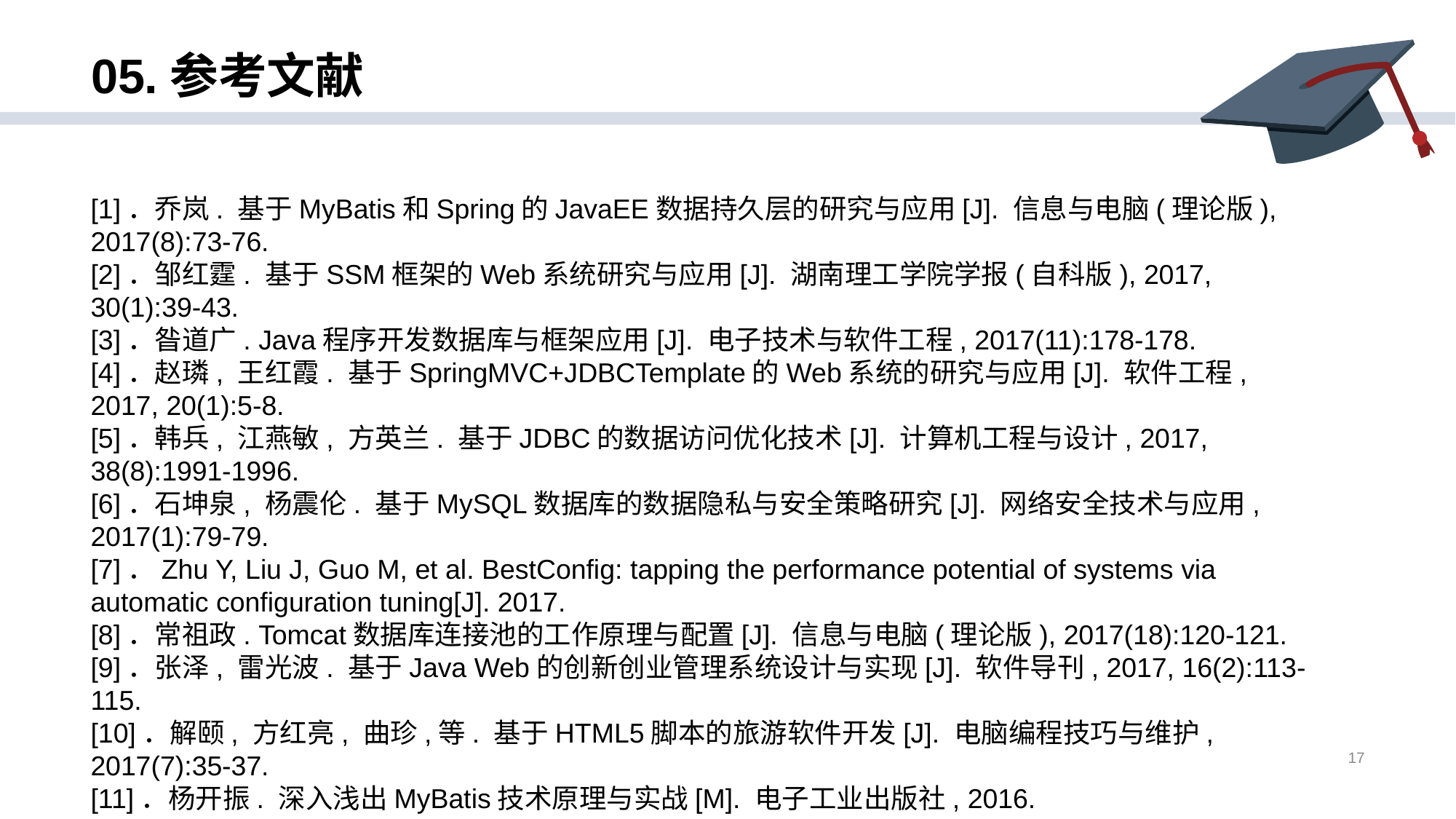

# 05.参考文献
[1]．乔岚. 基于MyBatis和Spring的JavaEE数据持久层的研究与应用[J]. 信息与电脑(理论版), 2017(8):73-76.
[2]．邹红霆. 基于SSM框架的Web系统研究与应用[J]. 湖南理工学院学报(自科版), 2017, 30(1):39-43.
[3]．昝道广. Java程序开发数据库与框架应用[J]. 电子技术与软件工程, 2017(11):178-178.
[4]．赵璘, 王红霞. 基于SpringMVC+JDBCTemplate的Web系统的研究与应用[J]. 软件工程, 2017, 20(1):5-8.
[5]．韩兵, 江燕敏, 方英兰. 基于JDBC的数据访问优化技术[J]. 计算机工程与设计, 2017, 38(8):1991-1996.
[6]．石坤泉, 杨震伦. 基于MySQL数据库的数据隐私与安全策略研究[J]. 网络安全技术与应用, 2017(1):79-79.
[7]．Zhu Y, Liu J, Guo M, et al. BestConfig: tapping the performance potential of systems via automatic configuration tuning[J]. 2017.
[8]．常祖政. Tomcat数据库连接池的工作原理与配置[J]. 信息与电脑(理论版), 2017(18):120-121.
[9]．张泽, 雷光波. 基于Java Web的创新创业管理系统设计与实现[J]. 软件导刊, 2017, 16(2):113-115.
[10]．解颐, 方红亮, 曲珍,等. 基于HTML5脚本的旅游软件开发[J]. 电脑编程技巧与维护, 2017(7):35-37.
[11]．杨开振. 深入浅出MyBatis技术原理与实战[M]. 电子工业出版社, 2016.
17